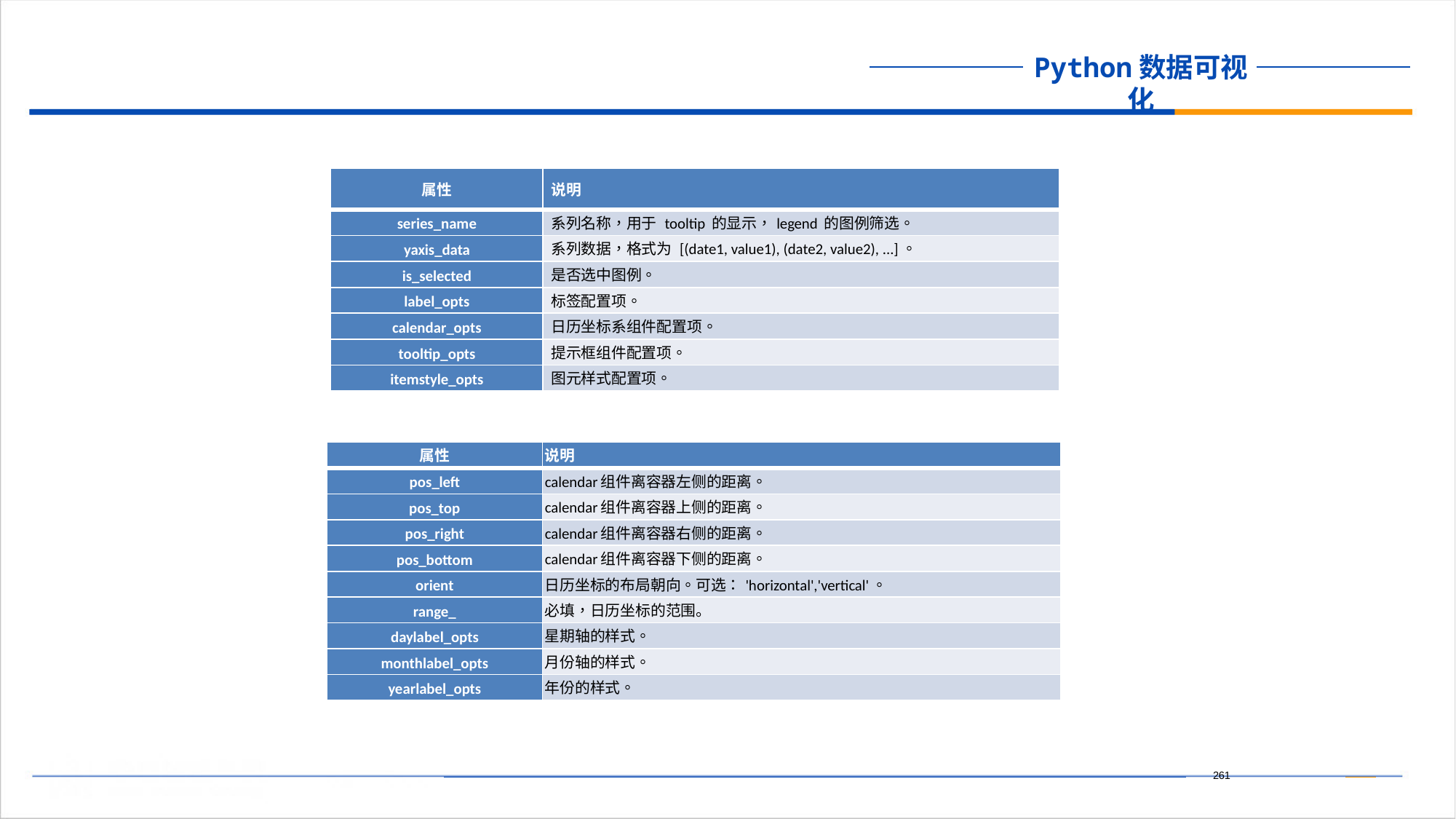

| 属性 | 说明 |
| --- | --- |
| series\_name | 系列名称，用于 tooltip 的显示，legend 的图例筛选。 |
| yaxis\_data | 系列数据，格式为 [(date1, value1), (date2, value2), ...]。 |
| is\_selected | 是否选中图例。 |
| label\_opts | 标签配置项。 |
| calendar\_opts | 日历坐标系组件配置项。 |
| tooltip\_opts | 提示框组件配置项。 |
| itemstyle\_opts | 图元样式配置项。 |
| 属性 | 说明 |
| --- | --- |
| pos\_left | calendar组件离容器左侧的距离。 |
| pos\_top | calendar组件离容器上侧的距离。 |
| pos\_right | calendar组件离容器右侧的距离。 |
| pos\_bottom | calendar组件离容器下侧的距离。 |
| orient | 日历坐标的布局朝向。可选：'horizontal','vertical'。 |
| range\_ | 必填，日历坐标的范围。 |
| daylabel\_opts | 星期轴的样式。 |
| monthlabel\_opts | 月份轴的样式。 |
| yearlabel\_opts | 年份的样式。 |